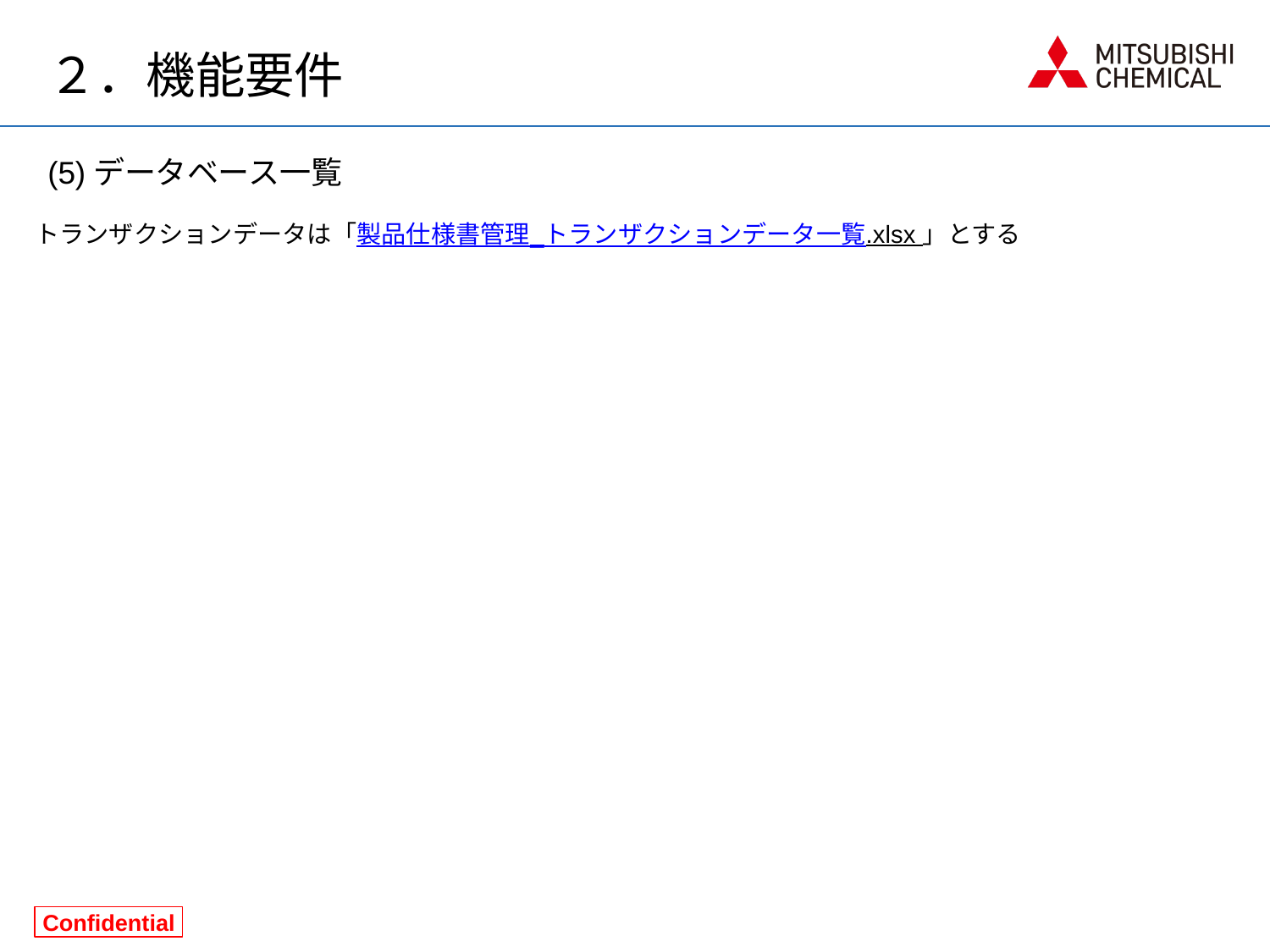

# ２．機能要件
(5)データベース一覧
トランザクションデータは「製品仕様書管理_トランザクションデータ一覧.xlsx 」とする